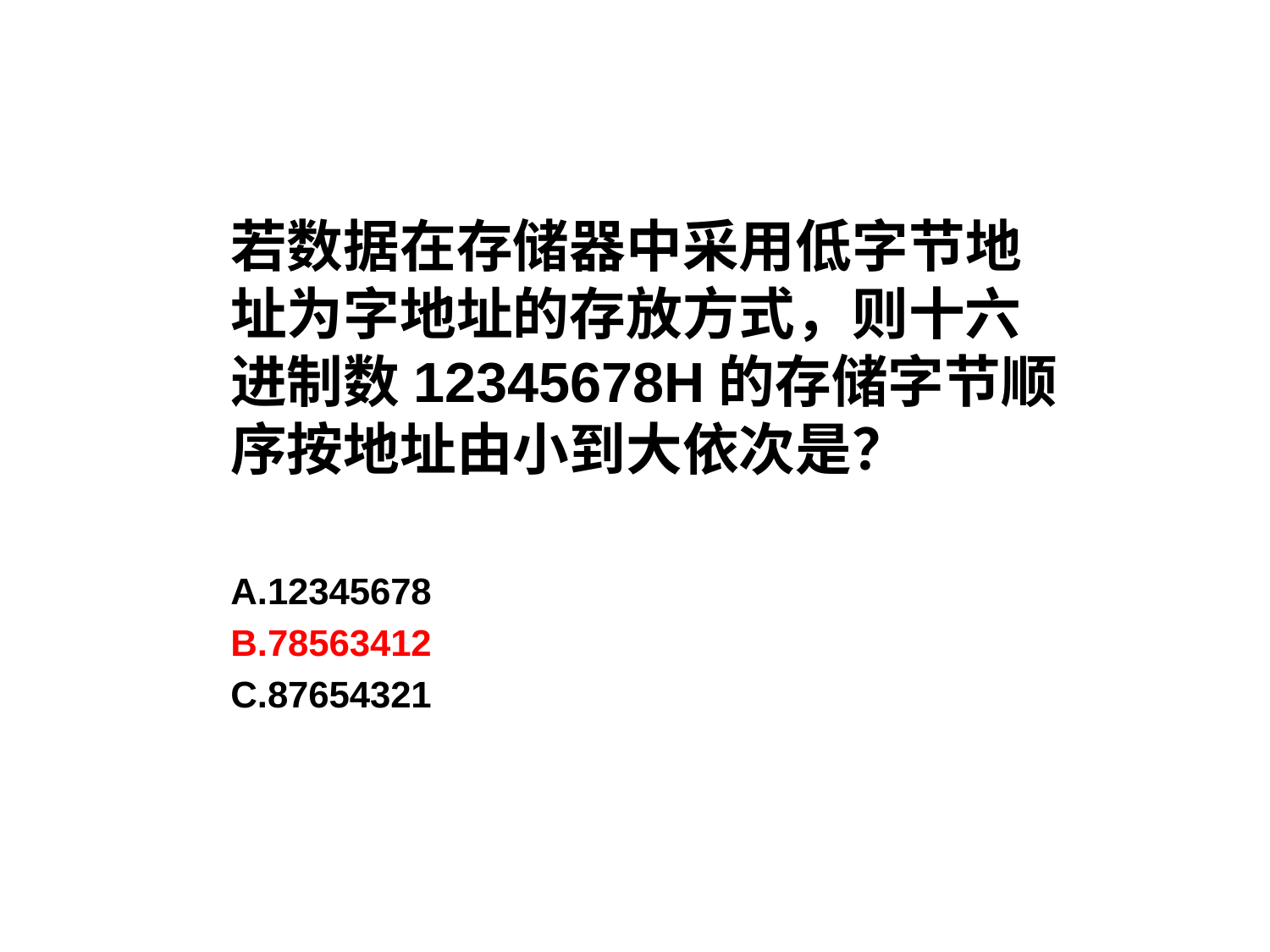

若数据在存储器中采用低字节地址为字地址的存放方式，则十六进制数12345678H的存储字节顺序按地址由小到大依次是？

A.12345678
B.78563412
C.87654321